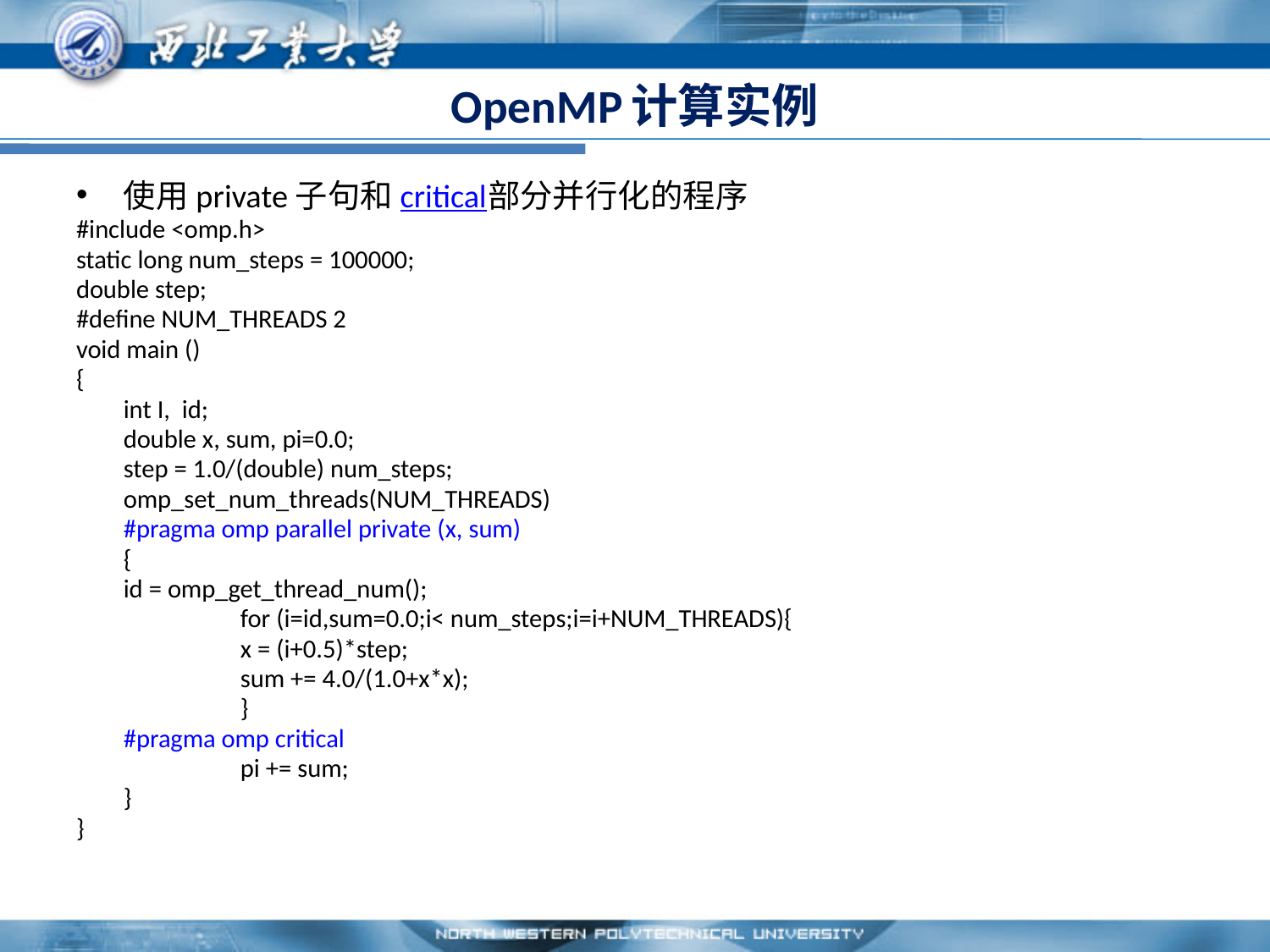

# OpenMP计算实例
使用private子句和critical部分并行化的程序
#include <omp.h>
static long num_steps = 100000;
double step;
#define NUM_THREADS 2
void main ()
{
	int I,  id;
	double x, sum, pi=0.0;
	step = 1.0/(double) num_steps;
	omp_set_num_threads(NUM_THREADS)
	#pragma omp parallel private (x, sum)
	{
		id = omp_get_thread_num();
	  	for (i=id,sum=0.0;i< num_steps;i=i+NUM_THREADS){
		  	x = (i+0.5)*step;
		  	sum += 4.0/(1.0+x*x);
	  	}
		#pragma omp critical
	  		pi += sum;
	}
}